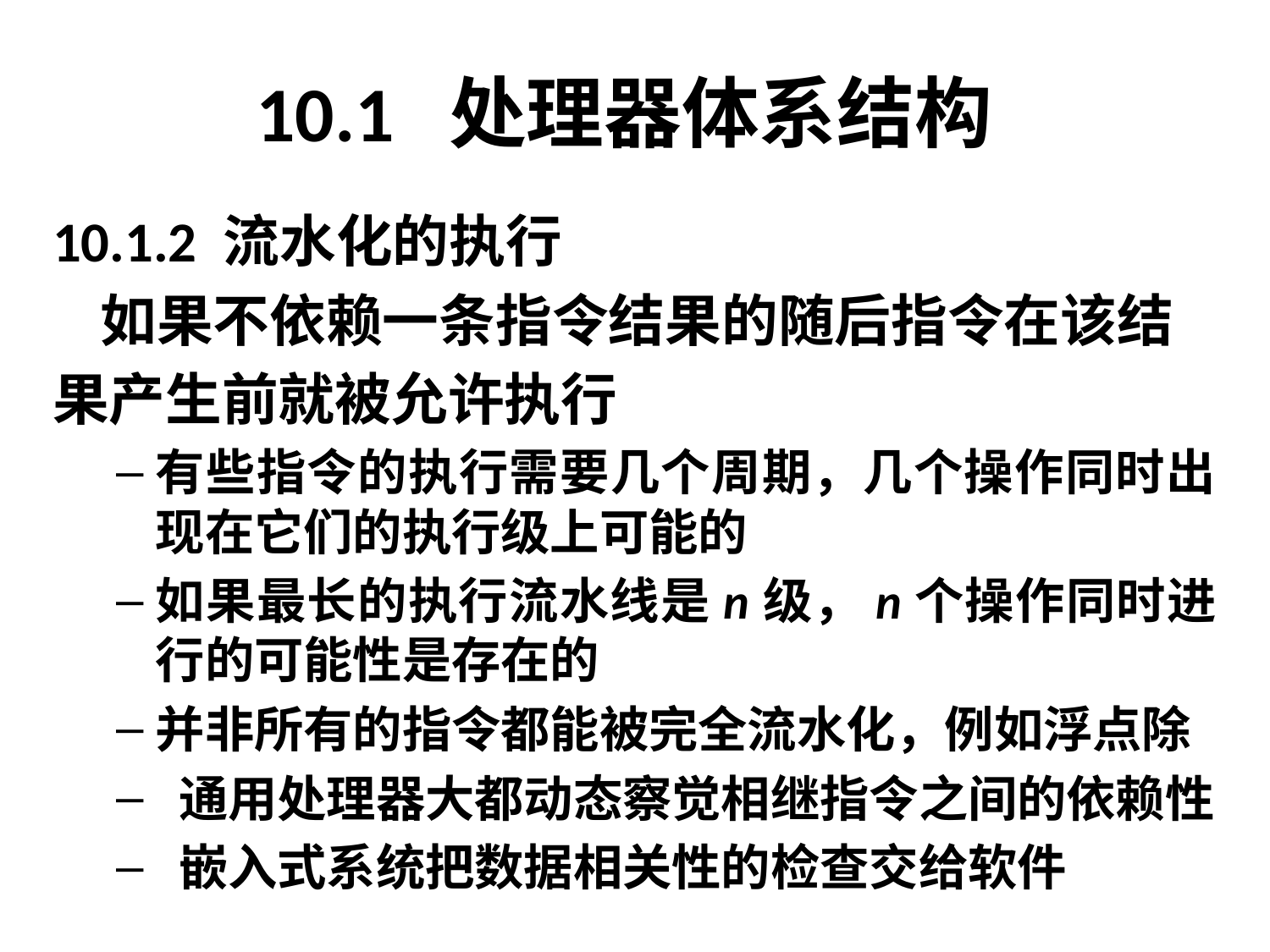

# 10.1  处理器体系结构
10.1.2 流水化的执行
	如果不依赖一条指令结果的随后指令在该结
果产生前就被允许执行
有些指令的执行需要几个周期，几个操作同时出现在它们的执行级上可能的
如果最长的执行流水线是n级，n个操作同时进行的可能性是存在的
并非所有的指令都能被完全流水化，例如浮点除
 通用处理器大都动态察觉相继指令之间的依赖性
 嵌入式系统把数据相关性的检查交给软件